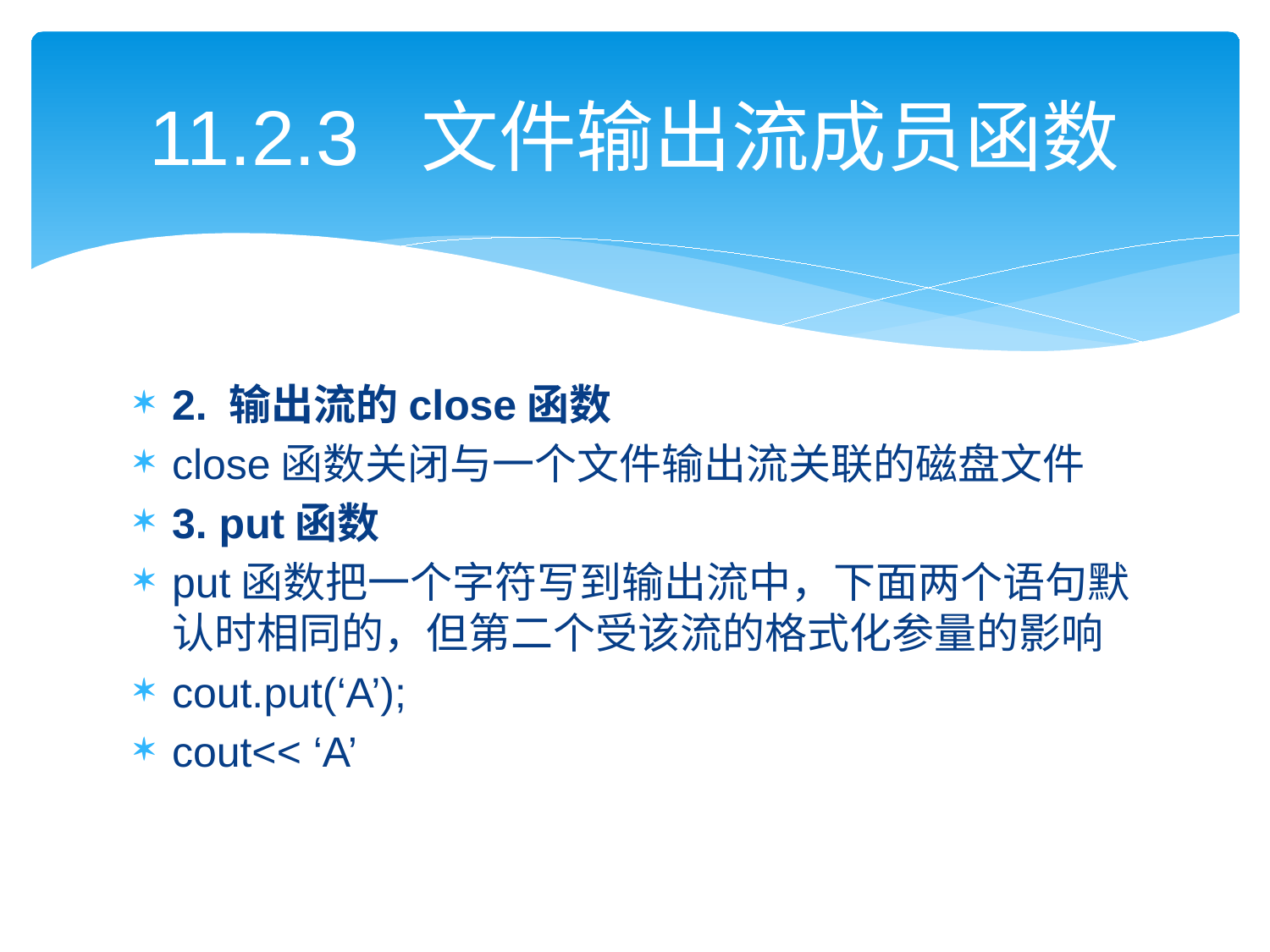

# 11.2.3  文件输出流成员函数
2. 输出流的close函数
close函数关闭与一个文件输出流关联的磁盘文件
3. put函数
put函数把一个字符写到输出流中，下面两个语句默认时相同的，但第二个受该流的格式化参量的影响
cout.put(‘A’);
cout<< ‘A’